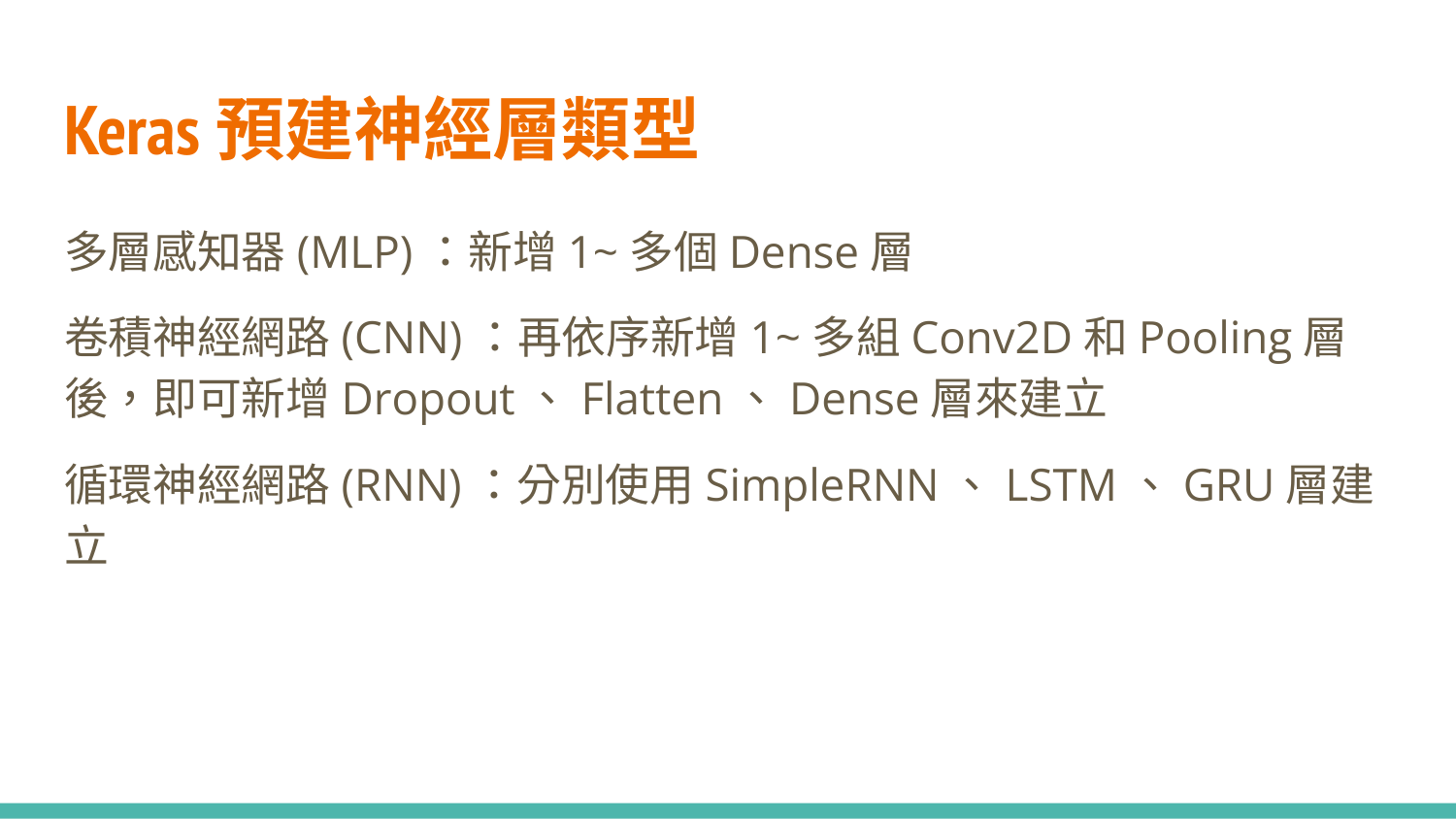

# Keras預建神經層類型
多層感知器(MLP)：新增1~多個Dense層
卷積神經網路(CNN)：再依序新增1~多組Conv2D和Pooling層後，即可新增Dropout、Flatten、Dense層來建立
循環神經網路(RNN)：分別使用SimpleRNN、LSTM、GRU層建立